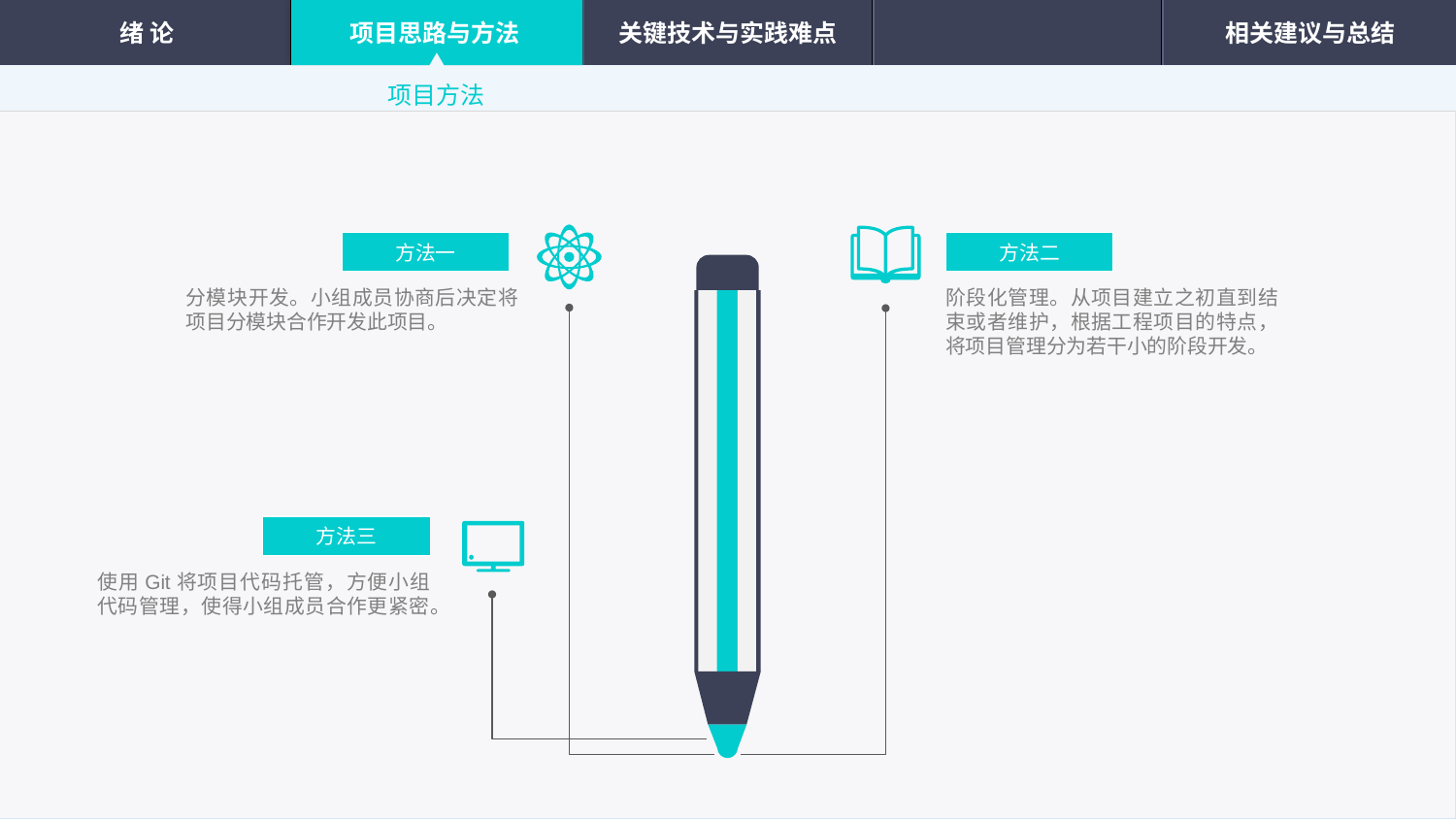

绪 论
项目思路与方法
关键技术与实践难点

相关建议与总结
项目方法

方法一
方法二

分模块开发。小组成员协商后决定将项目分模块合作开发此项目。
阶段化管理。从项目建立之初直到结束或者维护，根据工程项目的特点，将项目管理分为若干小的阶段开发。

方法三

使用Git将项目代码托管，方便小组代码管理，使得小组成员合作更紧密。